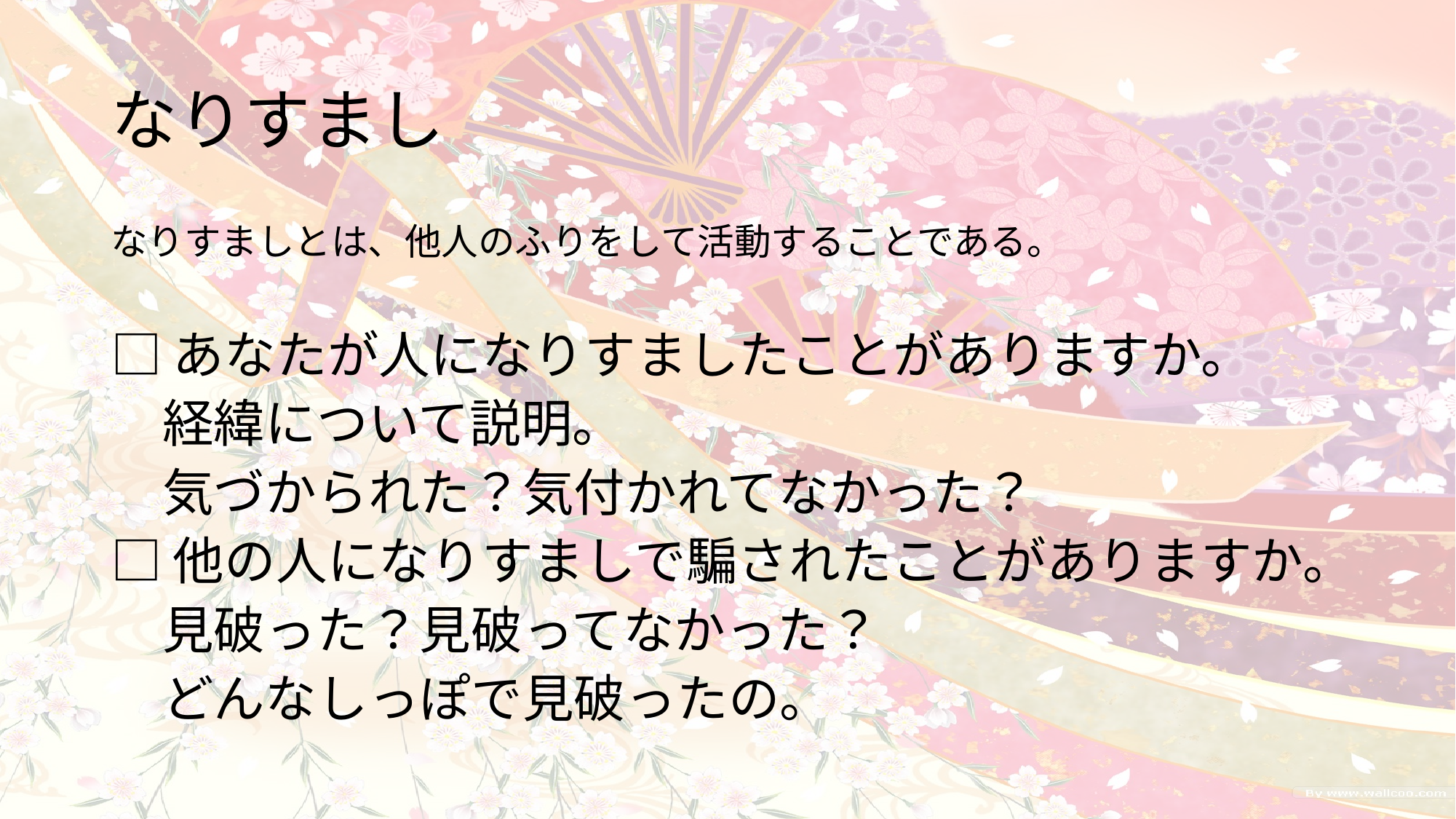

# なりすまし
なりすましとは、他人のふりをして活動することである。

□あなたが人になりすましたことがありますか。
　経緯について説明。
　気づかられた？気付かれてなかった？
□他の人になりすましで騙されたことがありますか。
　見破った？見破ってなかった？
　どんなしっぽで見破ったの。